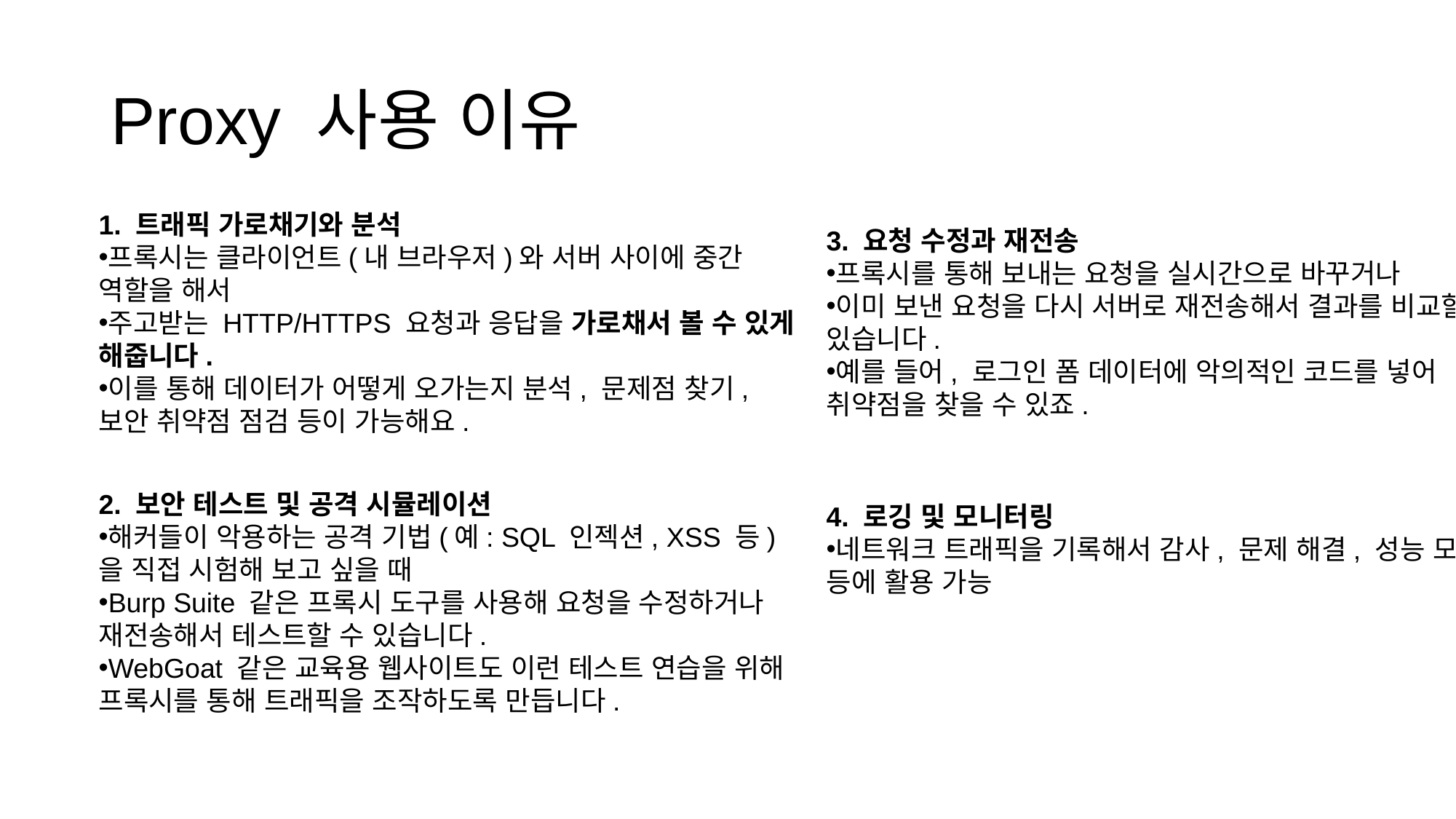

# Proxy 사용 이유
1. 트래픽 가로채기와 분석
프록시는 클라이언트(내 브라우저)와 서버 사이에 중간 역할을 해서
주고받는 HTTP/HTTPS 요청과 응답을 가로채서 볼 수 있게 해줍니다.
이를 통해 데이터가 어떻게 오가는지 분석, 문제점 찾기, 보안 취약점 점검 등이 가능해요.
3. 요청 수정과 재전송
프록시를 통해 보내는 요청을 실시간으로 바꾸거나
이미 보낸 요청을 다시 서버로 재전송해서 결과를 비교할 수 있습니다.
예를 들어, 로그인 폼 데이터에 악의적인 코드를 넣어 취약점을 찾을 수 있죠.
2. 보안 테스트 및 공격 시뮬레이션
해커들이 악용하는 공격 기법(예: SQL 인젝션, XSS 등)을 직접 시험해 보고 싶을 때
Burp Suite 같은 프록시 도구를 사용해 요청을 수정하거나 재전송해서 테스트할 수 있습니다.
WebGoat 같은 교육용 웹사이트도 이런 테스트 연습을 위해 프록시를 통해 트래픽을 조작하도록 만듭니다.
4. 로깅 및 모니터링
네트워크 트래픽을 기록해서 감사, 문제 해결, 성능 모니터링 등에 활용 가능